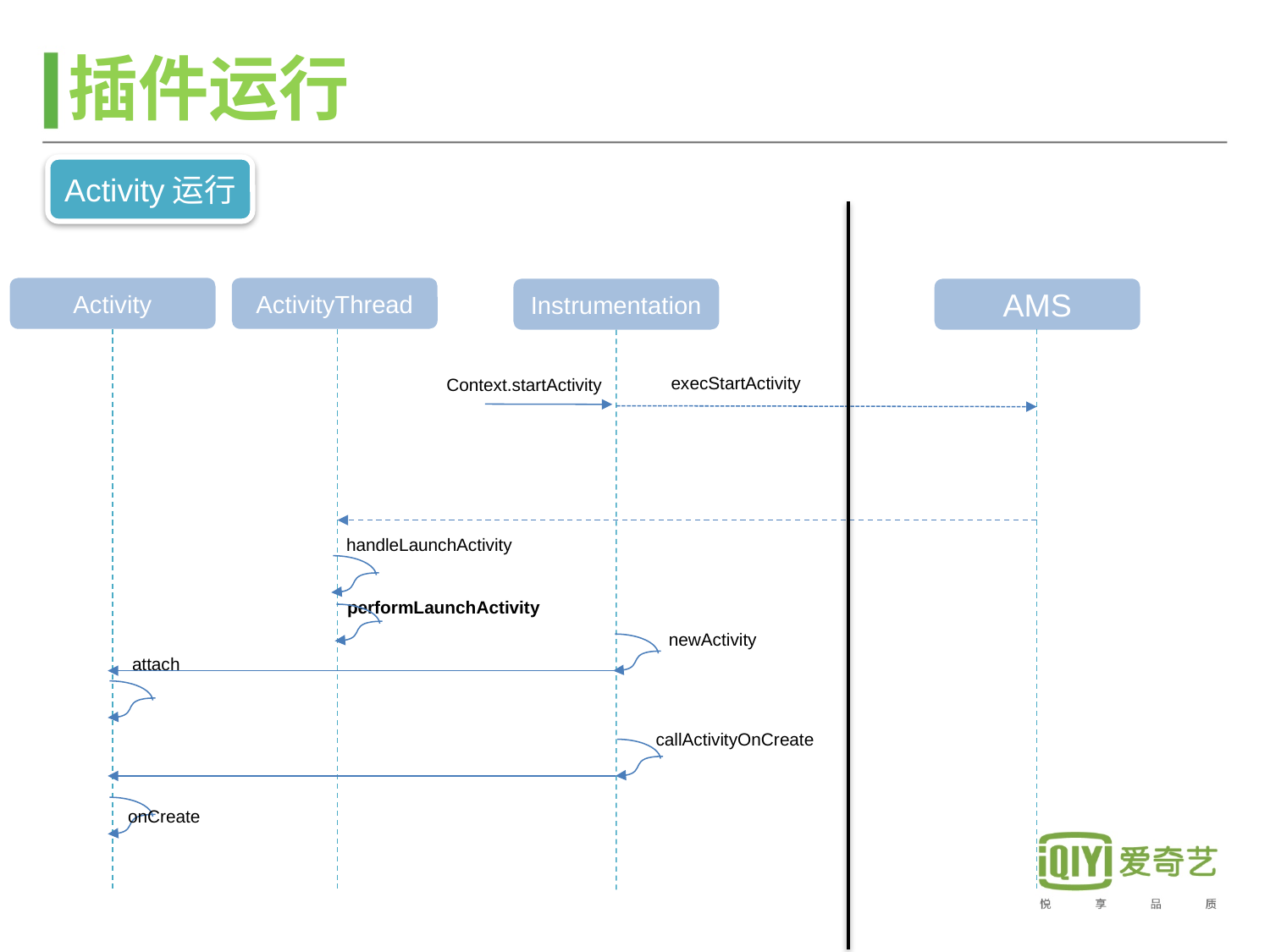

插件运行
Activity运行
Activity
ActivityThread
Instrumentation
AMS
execStartActivity
Context.startActivity
handleLaunchActivity

performLaunchActivity

newActivity

attach

callActivityOnCreate

onCreate